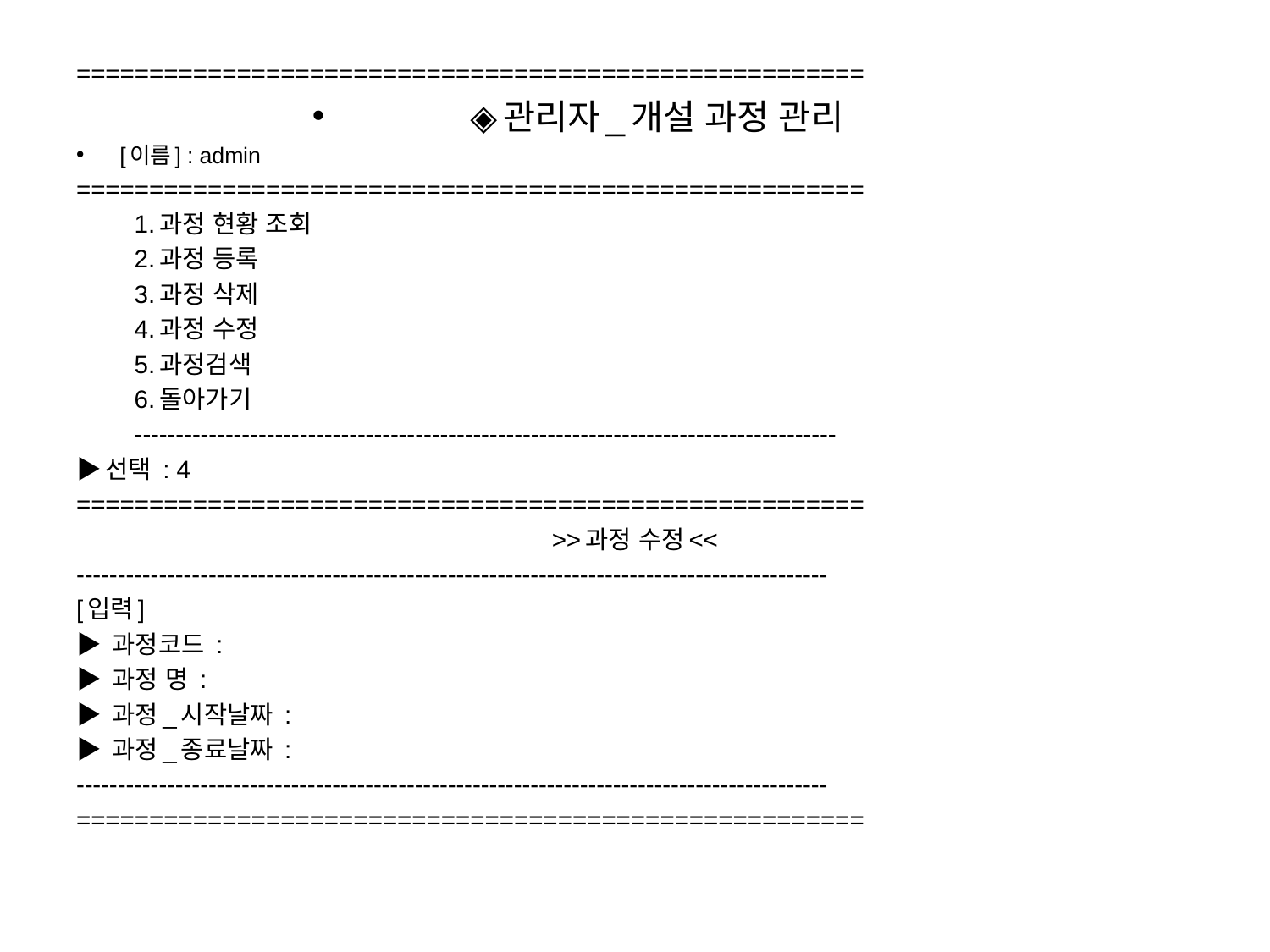

======================================================
◈관리자_개설 과정 관리
[이름] : admin
======================================================
1.과정 현황 조회
2.과정 등록
3.과정 삭제
4.과정 수정
5.과정검색
6.돌아가기
-------------------------------------------------------------------------------------
▶선택 : 4
======================================================
>>과정 수정<<
-------------------------------------------------------------------------------------------
[입력]
▶ 과정코드 :
▶ 과정 명 :
▶ 과정_시작날짜 :
▶ 과정_종료날짜 :
-------------------------------------------------------------------------------------------
======================================================